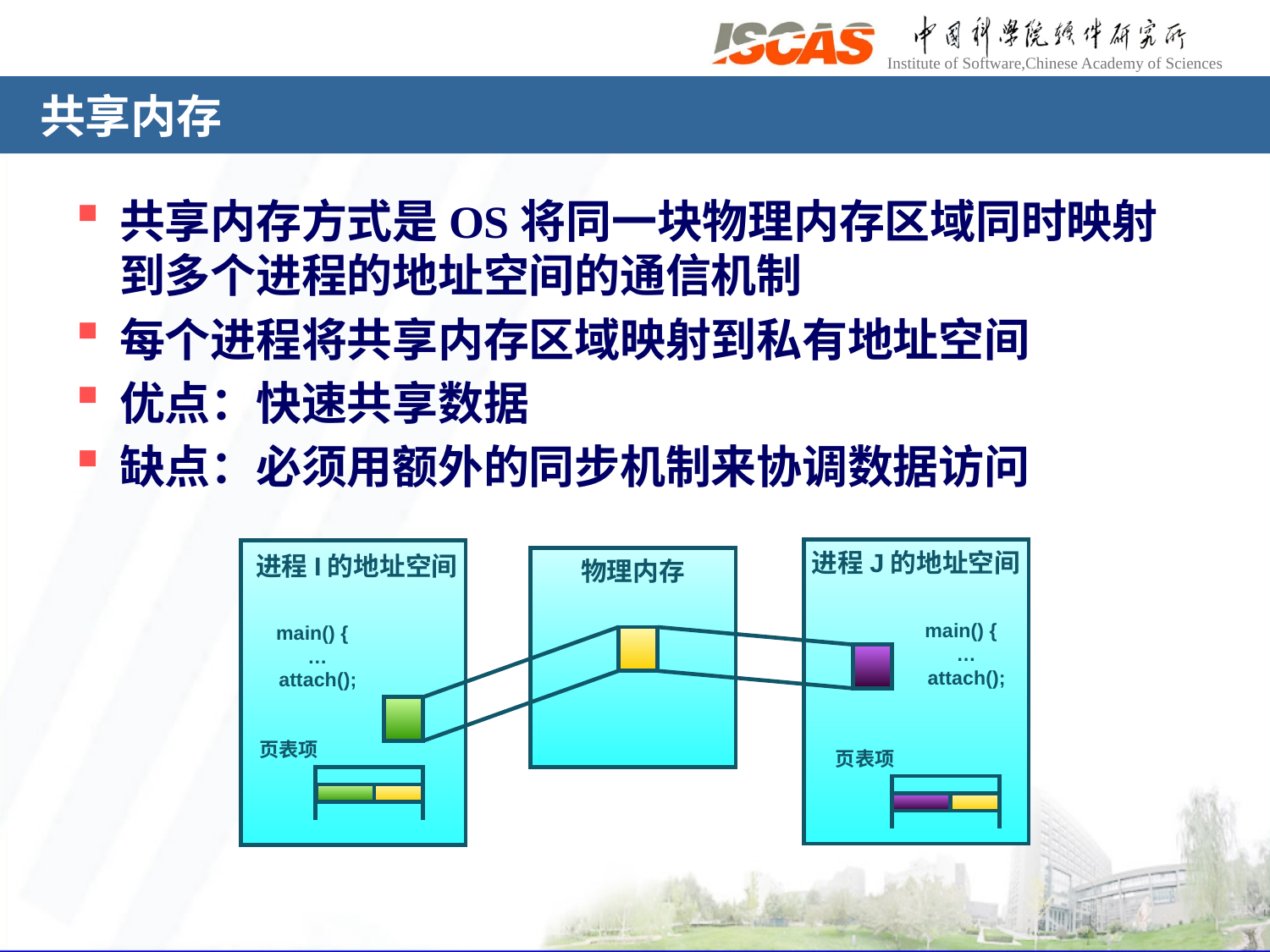

# 共享内存
共享内存方式是OS将同一块物理内存区域同时映射到多个进程的地址空间的通信机制
每个进程将共享内存区域映射到私有地址空间
优点：快速共享数据
缺点：必须用额外的同步机制来协调数据访问

进程J的地址空间

进程I的地址空间

物理内存
main() {
  …
  attach();
main() {
  …
  attach();

页表项
页表项